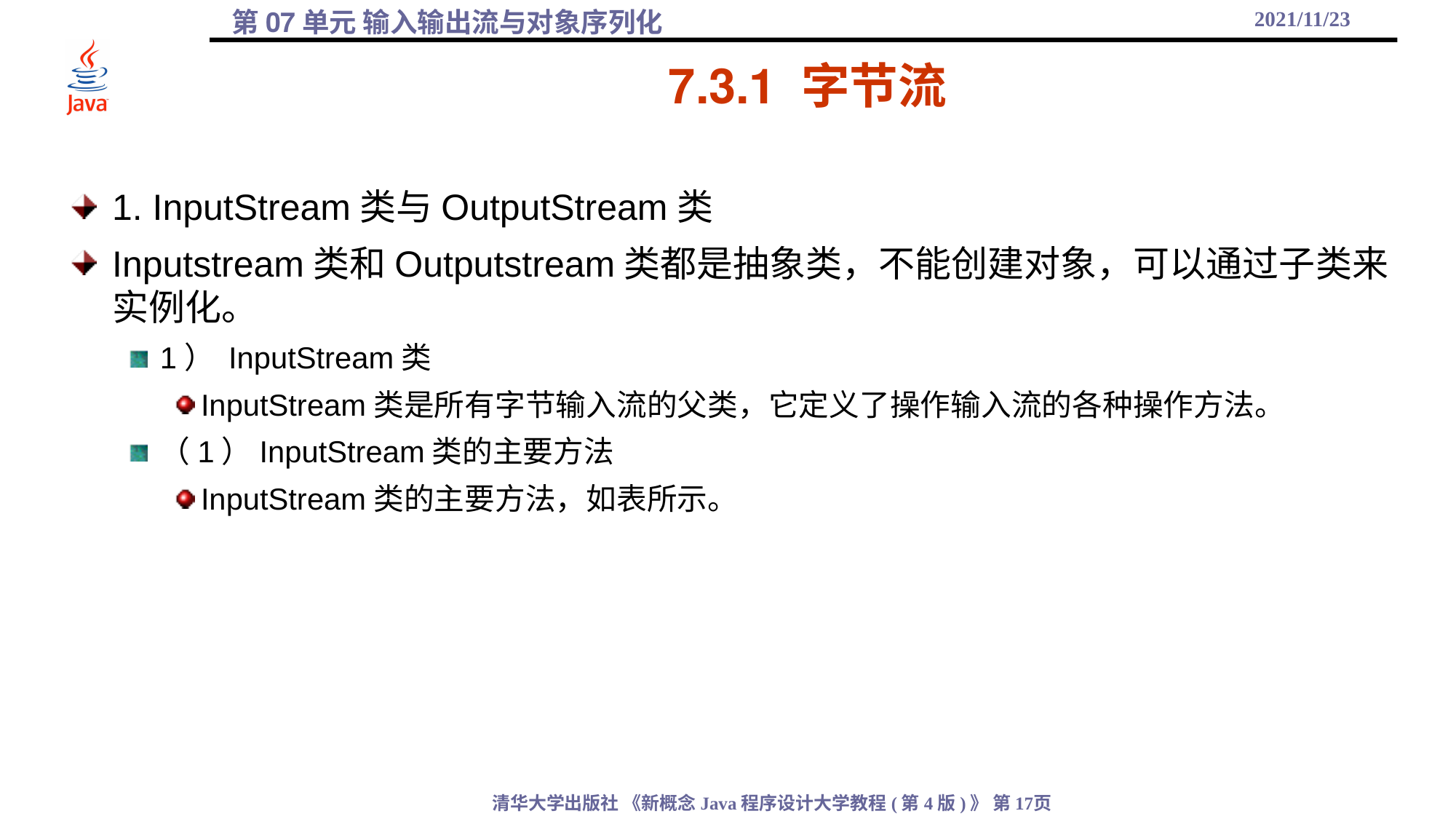

2021/11/23
# 7.3.1 字节流
1. InputStream类与OutputStream类
Inputstream类和Outputstream类都是抽象类，不能创建对象，可以通过子类来实例化。
1） InputStream类
InputStream类是所有字节输入流的父类，它定义了操作输入流的各种操作方法。
（1）InputStream类的主要方法
InputStream类的主要方法，如表所示。